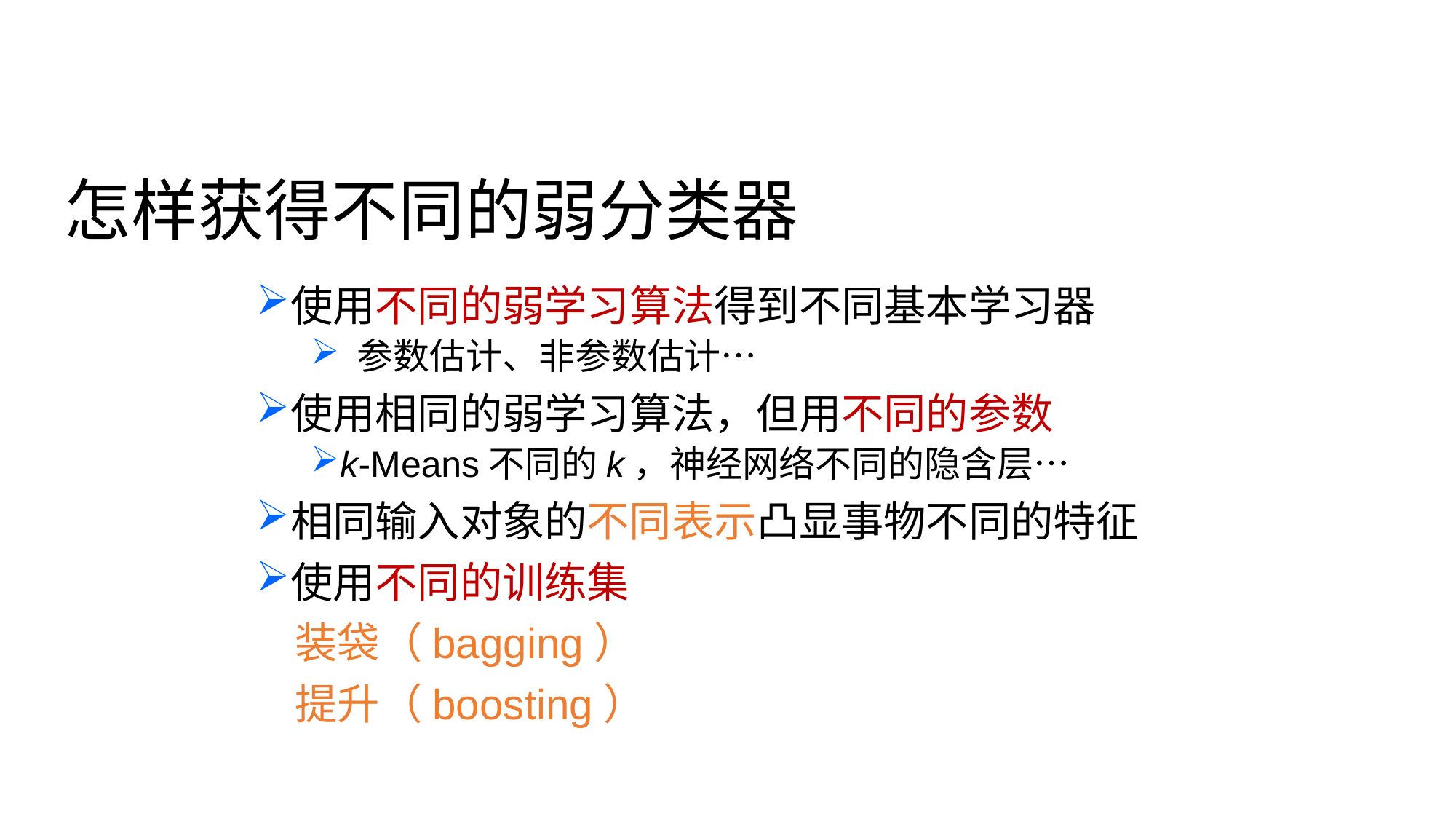

怎样获得不同的弱分类器
使用不同的弱学习算法得到不同基本学习器
 参数估计、非参数估计…
使用相同的弱学习算法，但用不同的参数
k-Means不同的k，神经网络不同的隐含层…
相同输入对象的不同表示凸显事物不同的特征
使用不同的训练集
   装袋（bagging）
   提升（boosting）